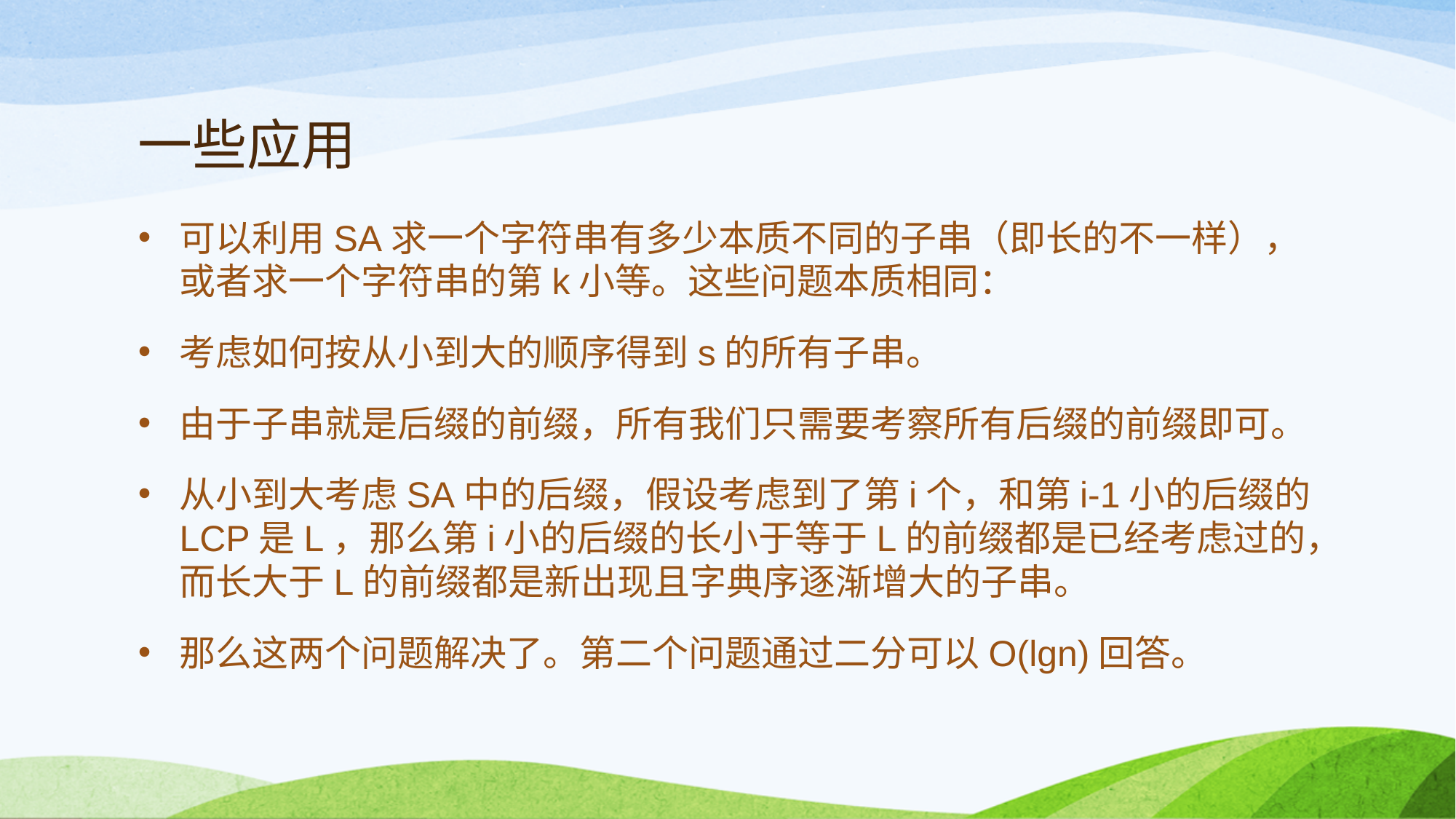

# 一些应用
可以利用SA求一个字符串有多少本质不同的子串（即长的不一样），或者求一个字符串的第k小等。这些问题本质相同：
考虑如何按从小到大的顺序得到s的所有子串。
由于子串就是后缀的前缀，所有我们只需要考察所有后缀的前缀即可。
从小到大考虑SA中的后缀，假设考虑到了第i个，和第i-1小的后缀的LCP是L，那么第i小的后缀的长小于等于L的前缀都是已经考虑过的，而长大于L的前缀都是新出现且字典序逐渐增大的子串。
那么这两个问题解决了。第二个问题通过二分可以O(lgn)回答。